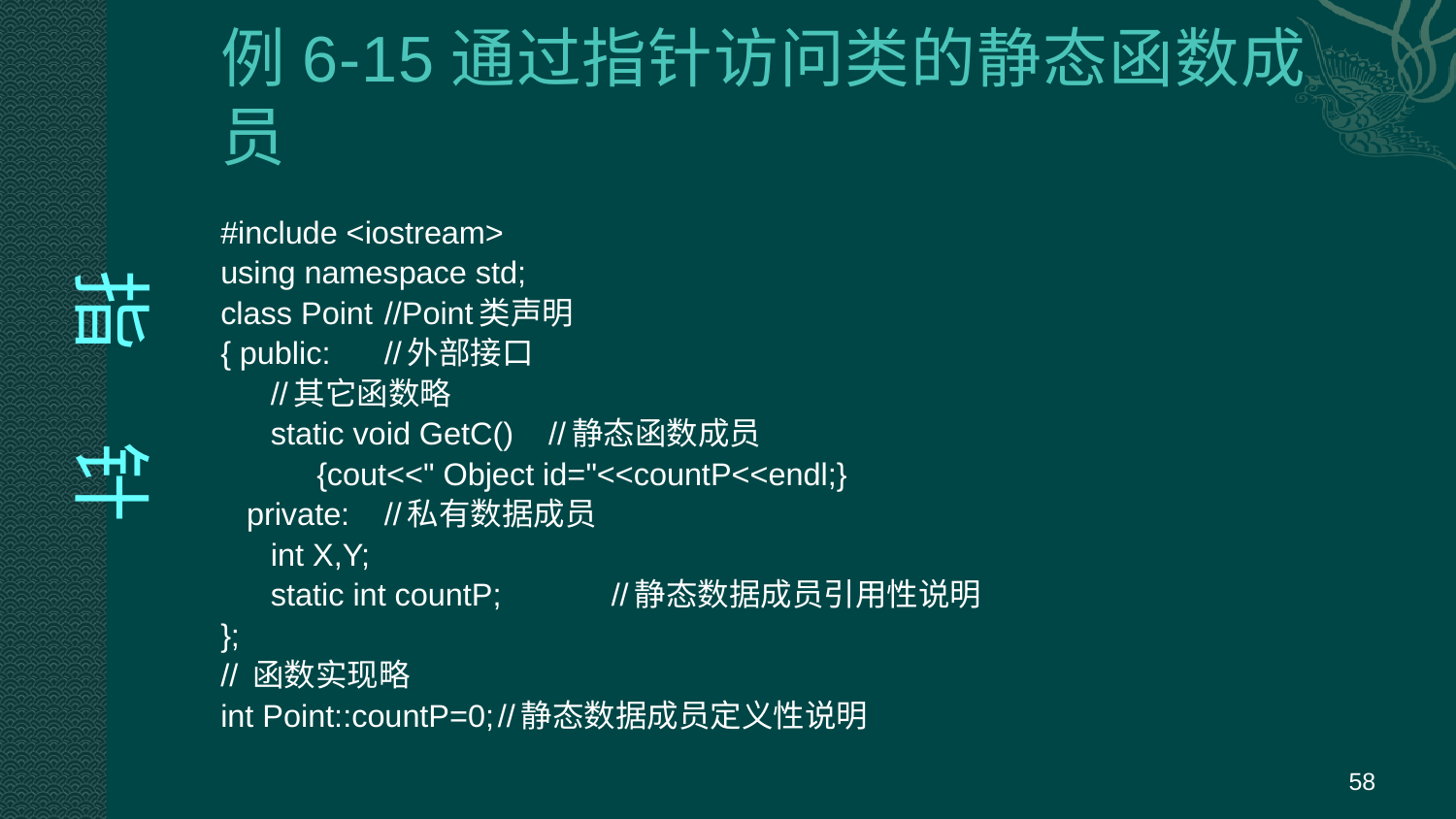

# 例6-15通过指针访问类的静态函数成员
    指     针
#include <iostream>
using namespace std;
class Point	//Point类声明
{ public:	//外部接口
	//其它函数略
	static void GetC()    //静态函数成员
           {cout<<" Object id="<<countP<<endl;}
   private:	//私有数据成员
	int X,Y;
	static int countP;	//静态数据成员引用性说明
};
// 函数实现略
int Point::countP=0;	//静态数据成员定义性说明
58